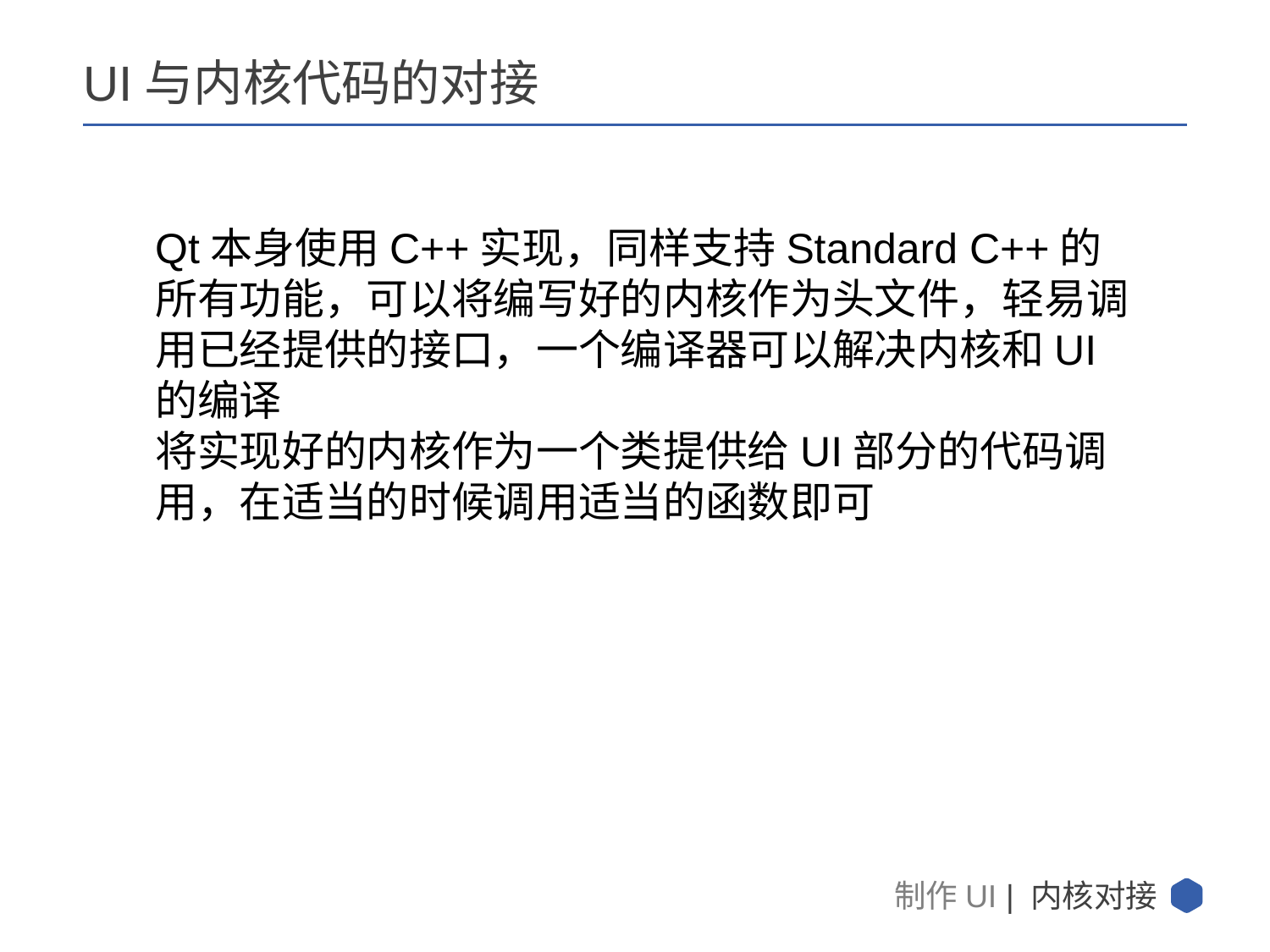

UI与内核代码的对接
Qt本身使用C++实现，同样支持Standard C++的所有功能，可以将编写好的内核作为头文件，轻易调用已经提供的接口，一个编译器可以解决内核和UI的编译
将实现好的内核作为一个类提供给UI部分的代码调用，在适当的时候调用适当的函数即可
制作UI | 内核对接